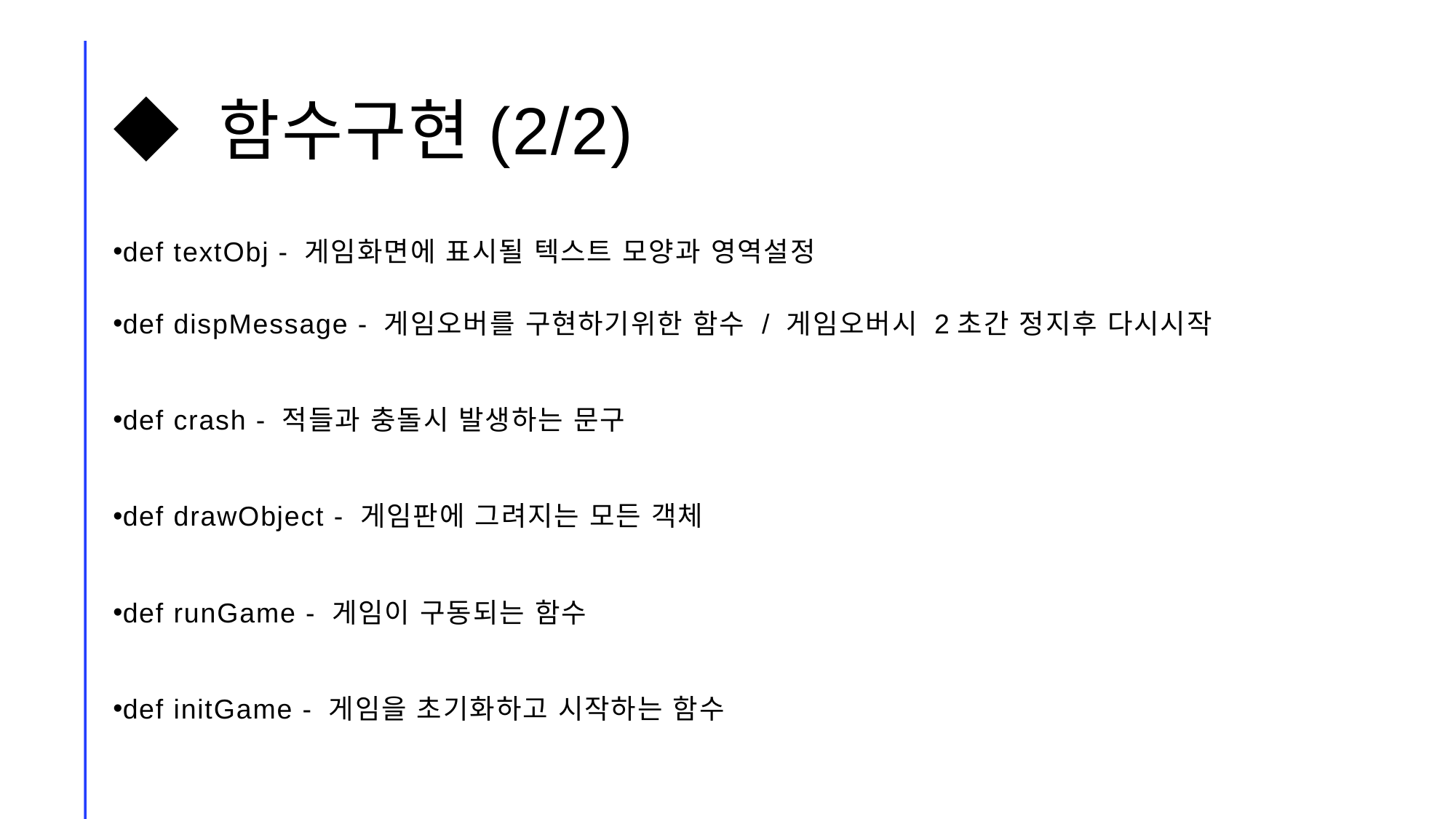

# ◆ 함수구현(2/2)
def textObj - 게임화면에 표시될 텍스트 모양과 영역설정

def dispMessage - 게임오버를 구현하기위한 함수 / 게임오버시 2초간 정지후 다시시작

def crash - 적들과 충돌시 발생하는 문구

def drawObject - 게임판에 그려지는 모든 객체

def runGame - 게임이 구동되는 함수

def initGame - 게임을 초기화하고 시작하는 함수